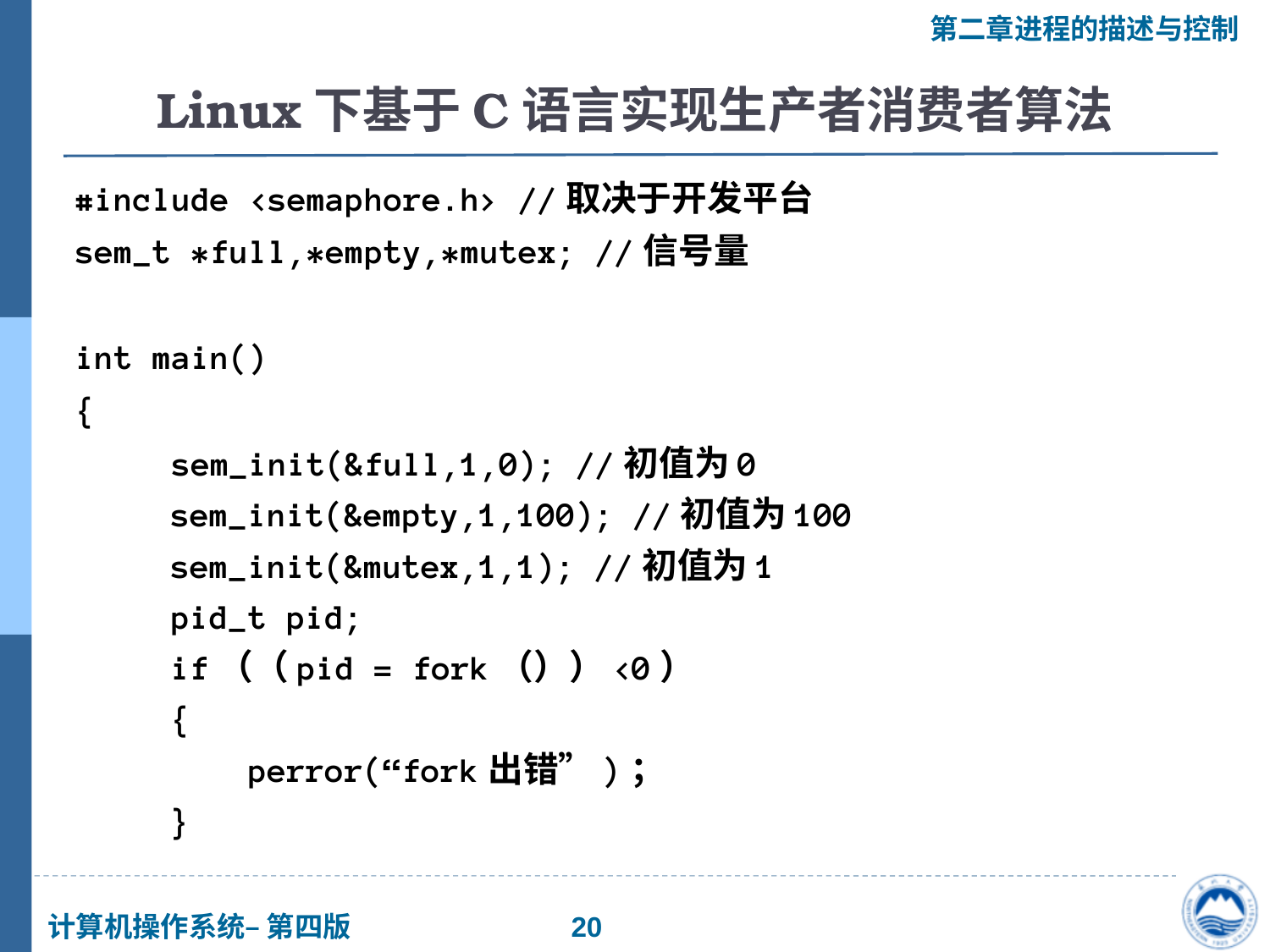

# Linux下基于C语言实现生产者消费者算法
#include <semaphore.h> //取决于开发平台
sem_t *full,*empty,*mutex; //信号量

int main()
{
     sem_init(&full,1,0); //初值为0
 sem_init(&empty,1,100); //初值为100
 sem_init(&mutex,1,1); //初值为1
 pid_t pid;
 if（（pid = fork（））<0）
 {
     perror(“fork出错”)；
 }